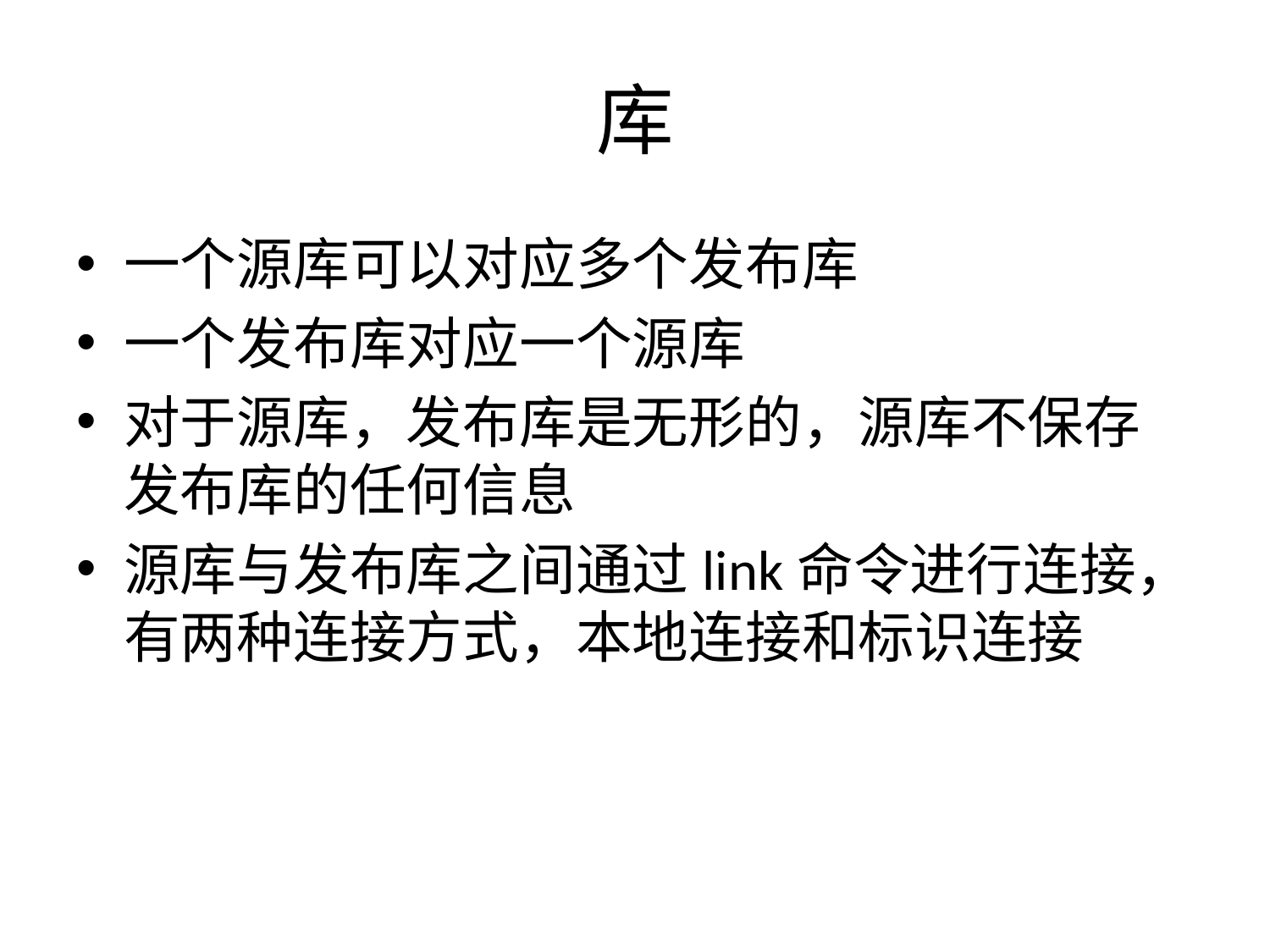

# 库
一个源库可以对应多个发布库
一个发布库对应一个源库
对于源库，发布库是无形的，源库不保存发布库的任何信息
源库与发布库之间通过link命令进行连接，有两种连接方式，本地连接和标识连接